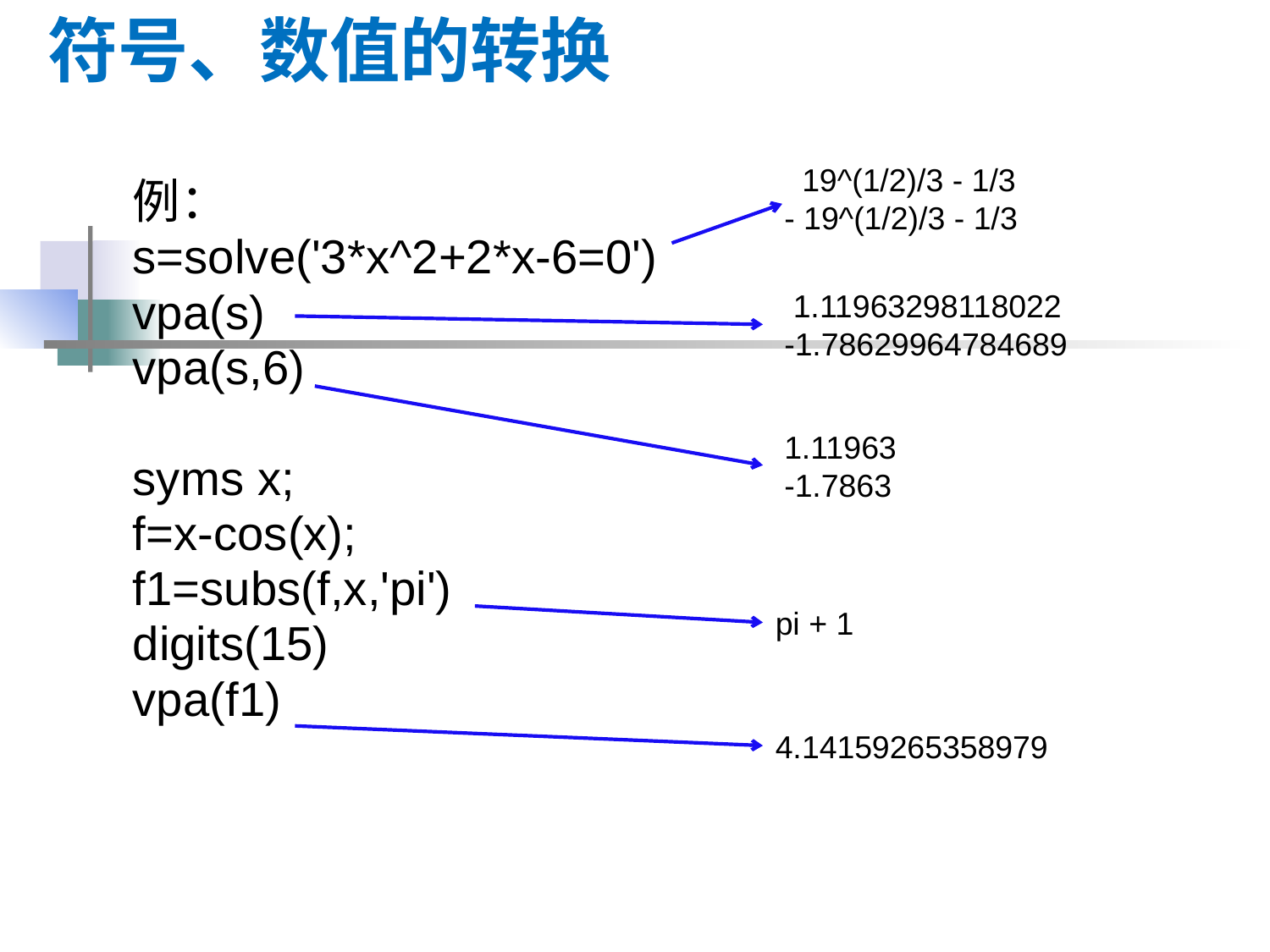

# 符号、数值的转换
   19^(1/2)/3 - 1/3
 - 19^(1/2)/3 - 1/3
例：
s=solve('3*x^2+2*x-6=0')
vpa(s)
vpa(s,6)

syms x;
f=x-cos(x);
f1=subs(f,x,'pi')
digits(15)
vpa(f1)
  1.11963298118022
 -1.78629964784689
 1.11963
 -1.7863
pi + 1
4.14159265358979